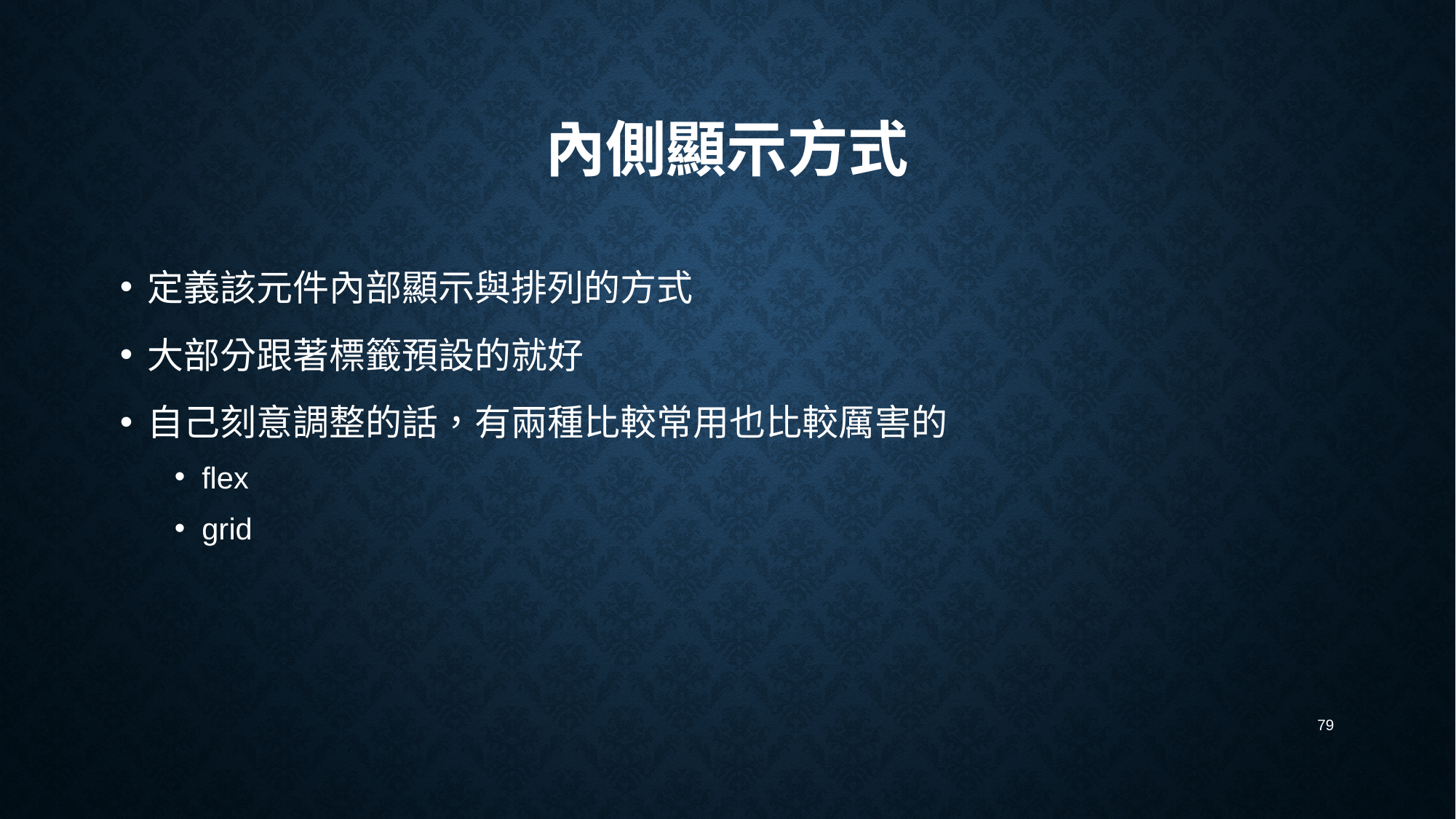

# 內側顯示方式
定義該元件內部顯示與排列的方式
大部分跟著標籤預設的就好
自己刻意調整的話，有兩種比較常用也比較厲害的
flex
grid
79